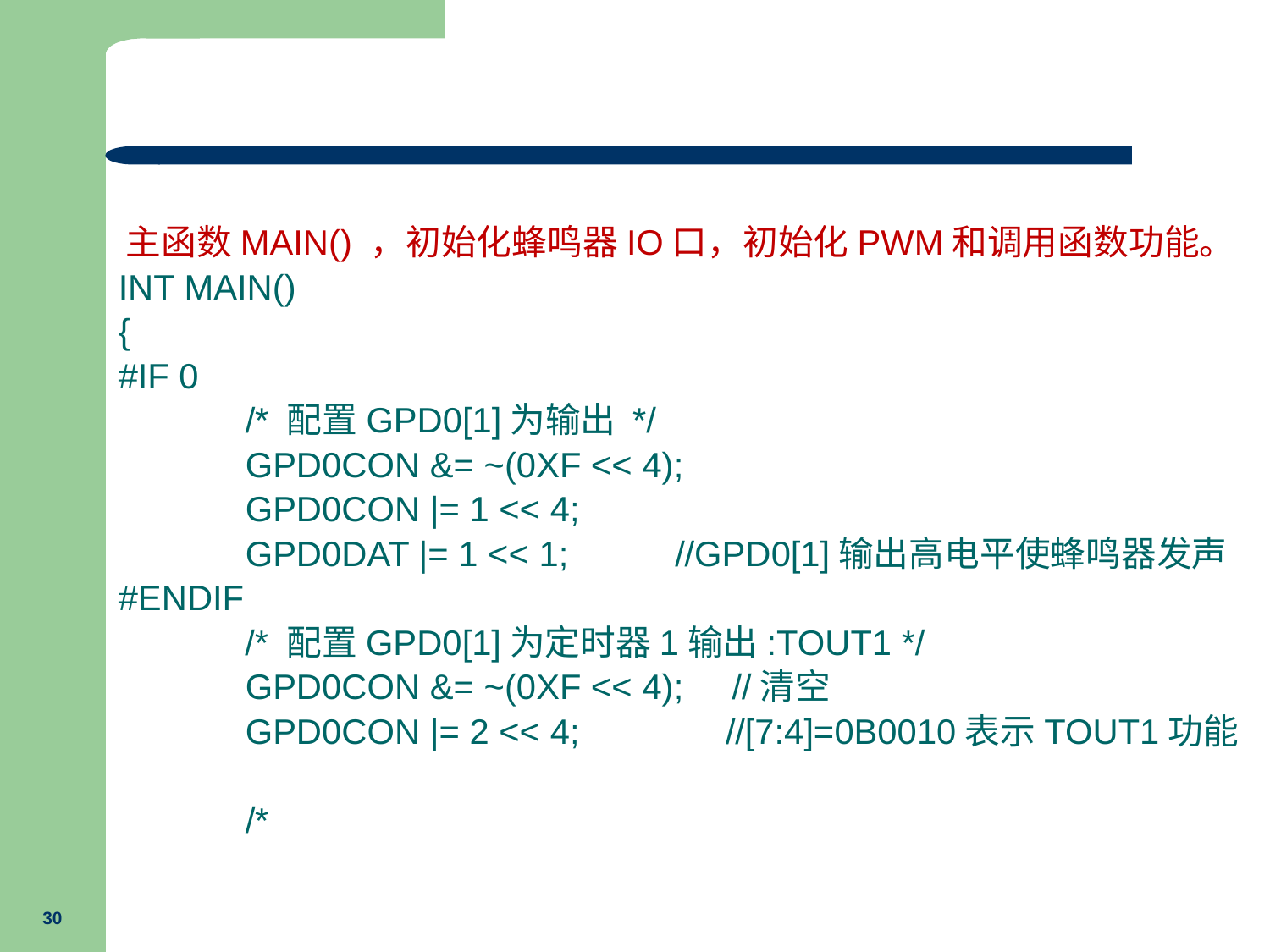

主函数main() ，初始化蜂鸣器IO口，初始化PWM和调用函数功能。
int main()
{
#if 0
	/* 配置GPD0[1]为输出 */
	GPD0CON &= ~(0xF << 4);
	GPD0CON |= 1 << 4;
	GPD0DAT |= 1 << 1;	     //GPD0[1]输出高电平使蜂鸣器发声
#endif
             /* 配置GPD0[1]为定时器1输出:TOUT1 */
	GPD0CON &= ~(0xF << 4);     //清空
	GPD0CON |= 2 << 4;               //[7:4]=0b0010表示TOUT1功能

	/*
30